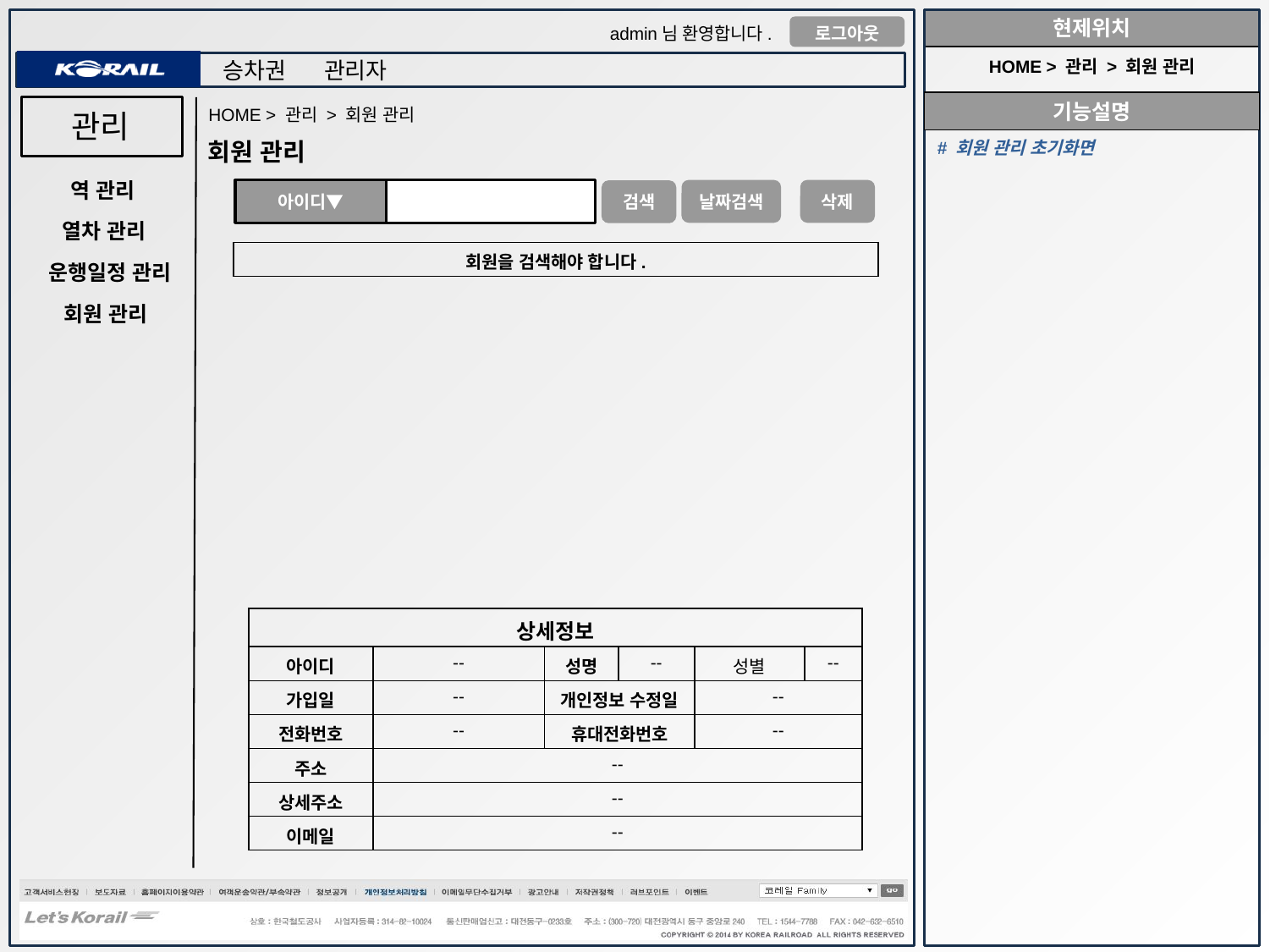

HOME > 관리 > 회원 관리
HOME > 관리 > 회원 관리
관리
# 회원 관리 초기화면
회원 관리
역 관리

날짜검색
삭제
아이디▼
검색
열차 관리
| 회원을 검색해야 합니다. |
| --- |
운행일정 관리
회원 관리
| 상세정보 |  |  |  |  |  |
| --- | --- | --- | --- | --- | --- |
| 아이디 | -- | 성명 | -- | 성별 | -- |
| 가입일 | -- | 개인정보 수정일 |  | -- |  |
| 전화번호 | -- | 휴대전화번호 |  | -- |  |
| 주소 | -- |  |  |  |  |
| 상세주소 | -- |  |  |  |  |
| 이메일 | -- |  |  |  |  |